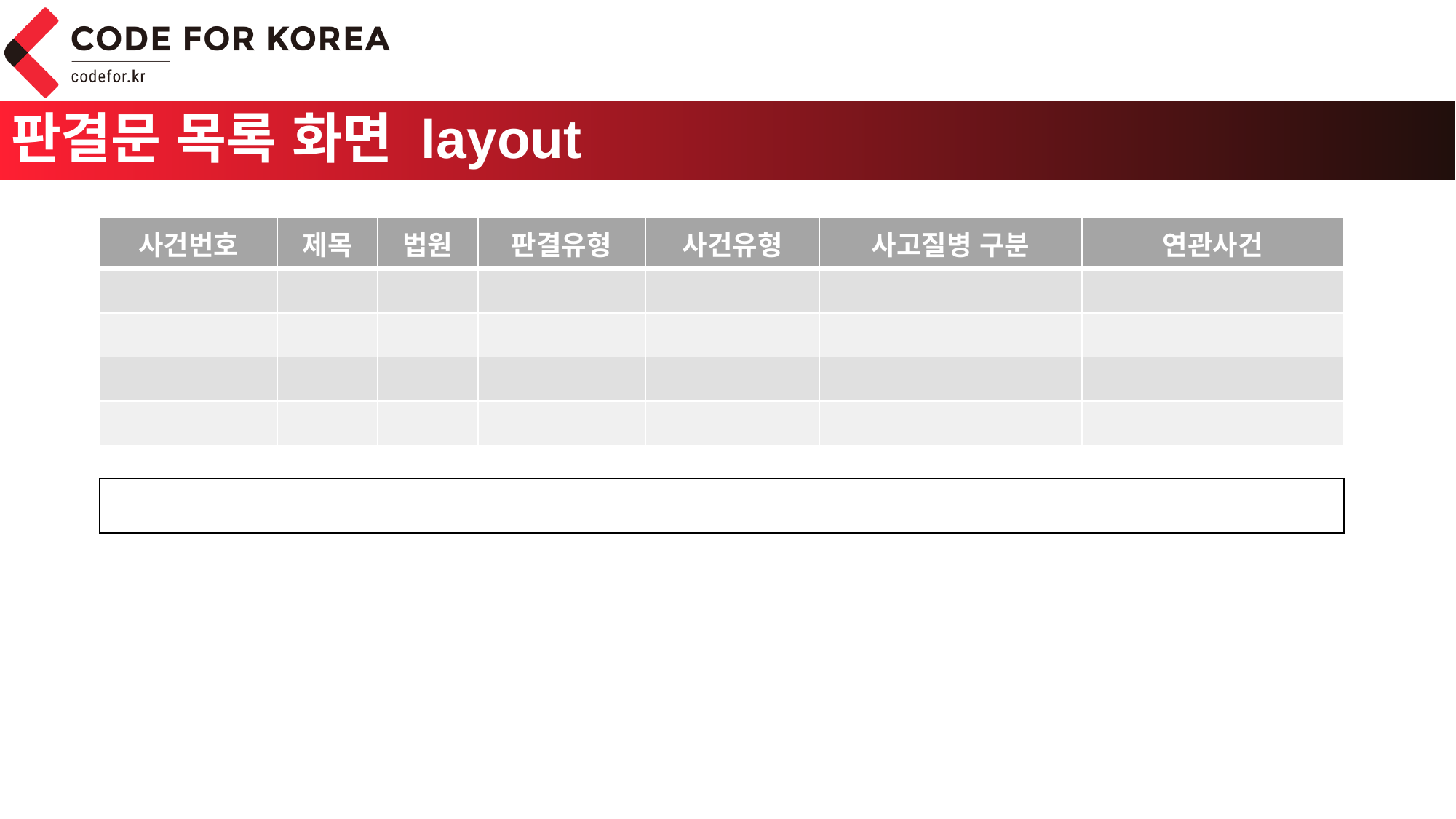

# 판결문 목록 화면 layout
| 사건번호 | 제목 | 법원 | 판결유형 | 사건유형 | 사고질병 구분 | 연관사건 |
| --- | --- | --- | --- | --- | --- | --- |
|  |  |  |  |  |  |  |
|  |  |  |  |  |  |  |
|  |  |  |  |  |  |  |
|  |  |  |  |  |  |  |